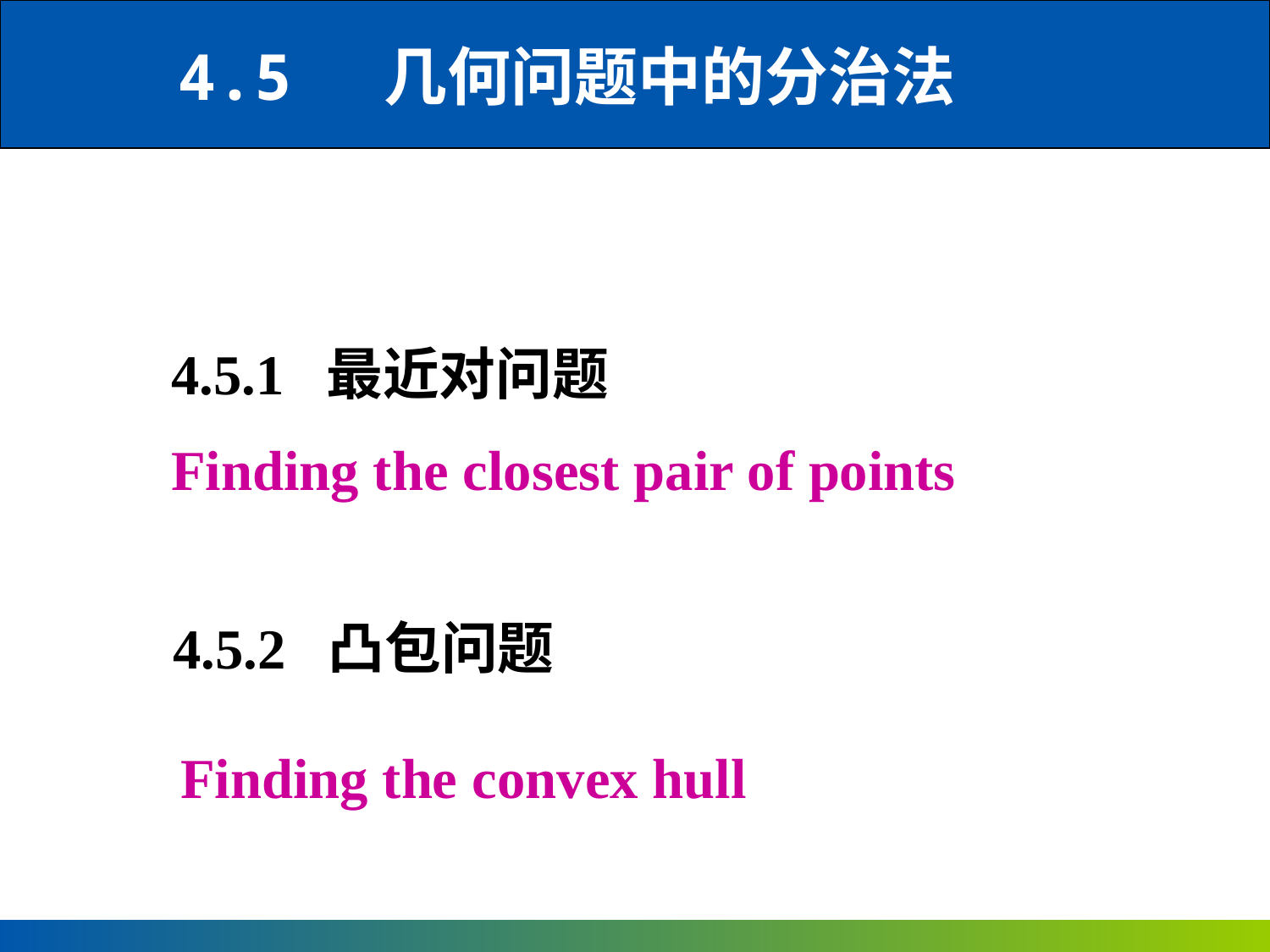

4.5  几何问题中的分治法
4.5.1  最近对问题
Finding the closest pair of points

4.5.2  凸包问题
Finding the convex hull